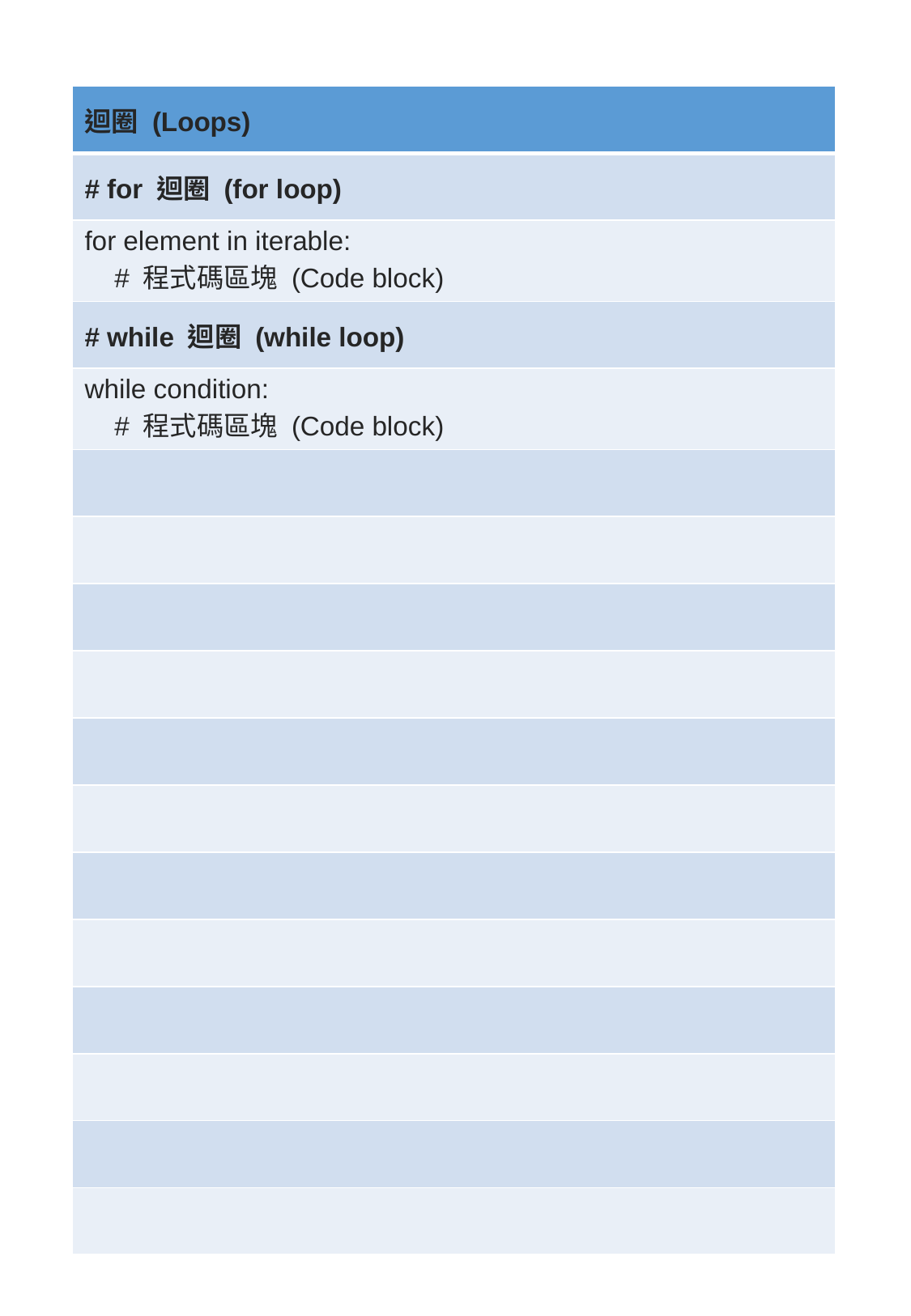

| 迴圈 (Loops) |
| --- |
| # for 迴圈 (for loop) |
| for element in iterable: # 程式碼區塊 (Code block) |
| # while 迴圈 (while loop) |
| while condition: # 程式碼區塊 (Code block) |
|  |
|  |
|  |
|  |
|  |
|  |
|  |
|  |
|  |
|  |
|  |
|  |